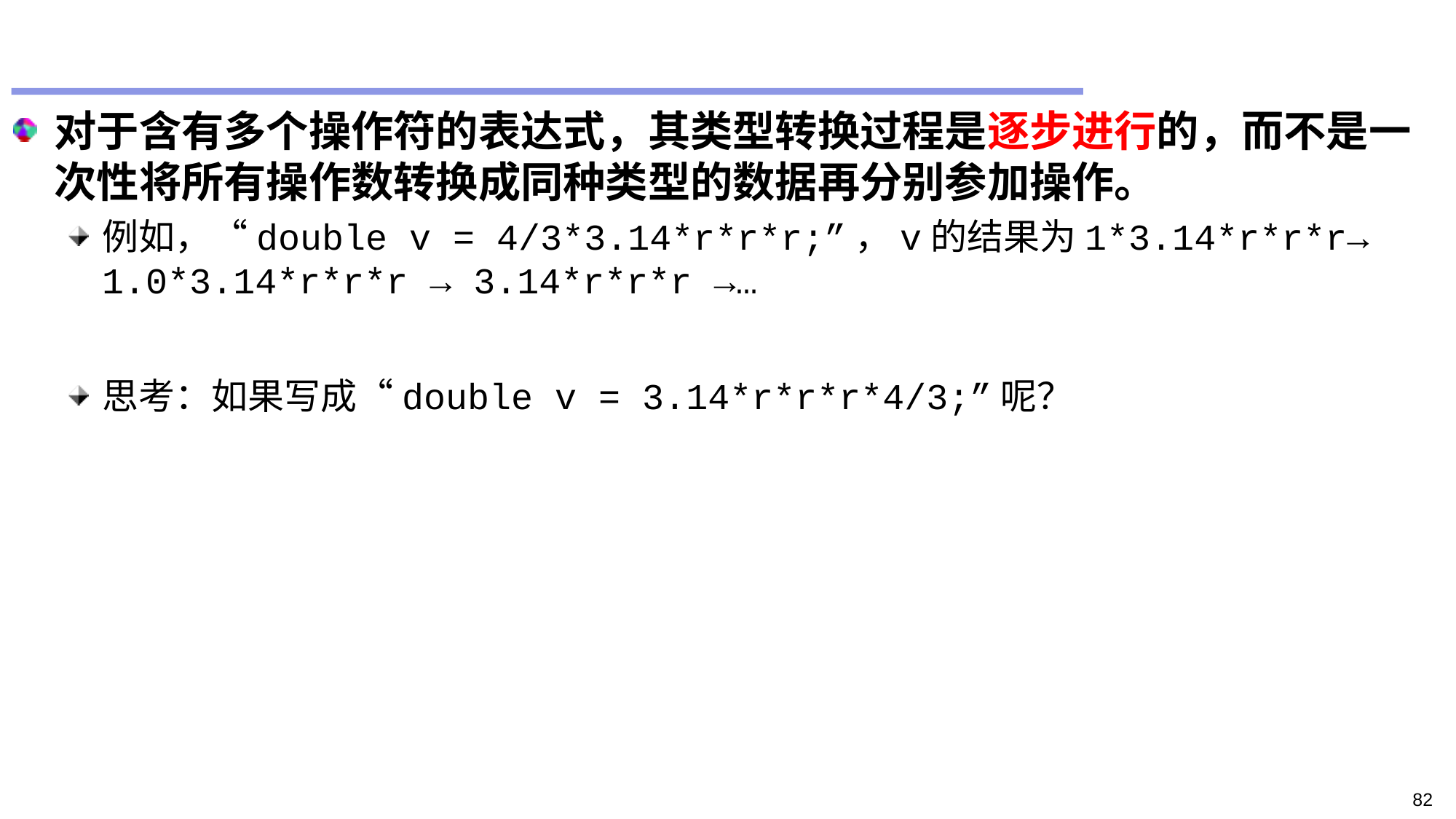

#
对于含有多个操作符的表达式，其类型转换过程是逐步进行的，而不是一次性将所有操作数转换成同种类型的数据再分别参加操作。
例如，“double v = 4/3*3.14*r*r*r;”，v的结果为1*3.14*r*r*r→ 1.0*3.14*r*r*r → 3.14*r*r*r →…

思考：如果写成“double v = 3.14*r*r*r*4/3;”呢？

82